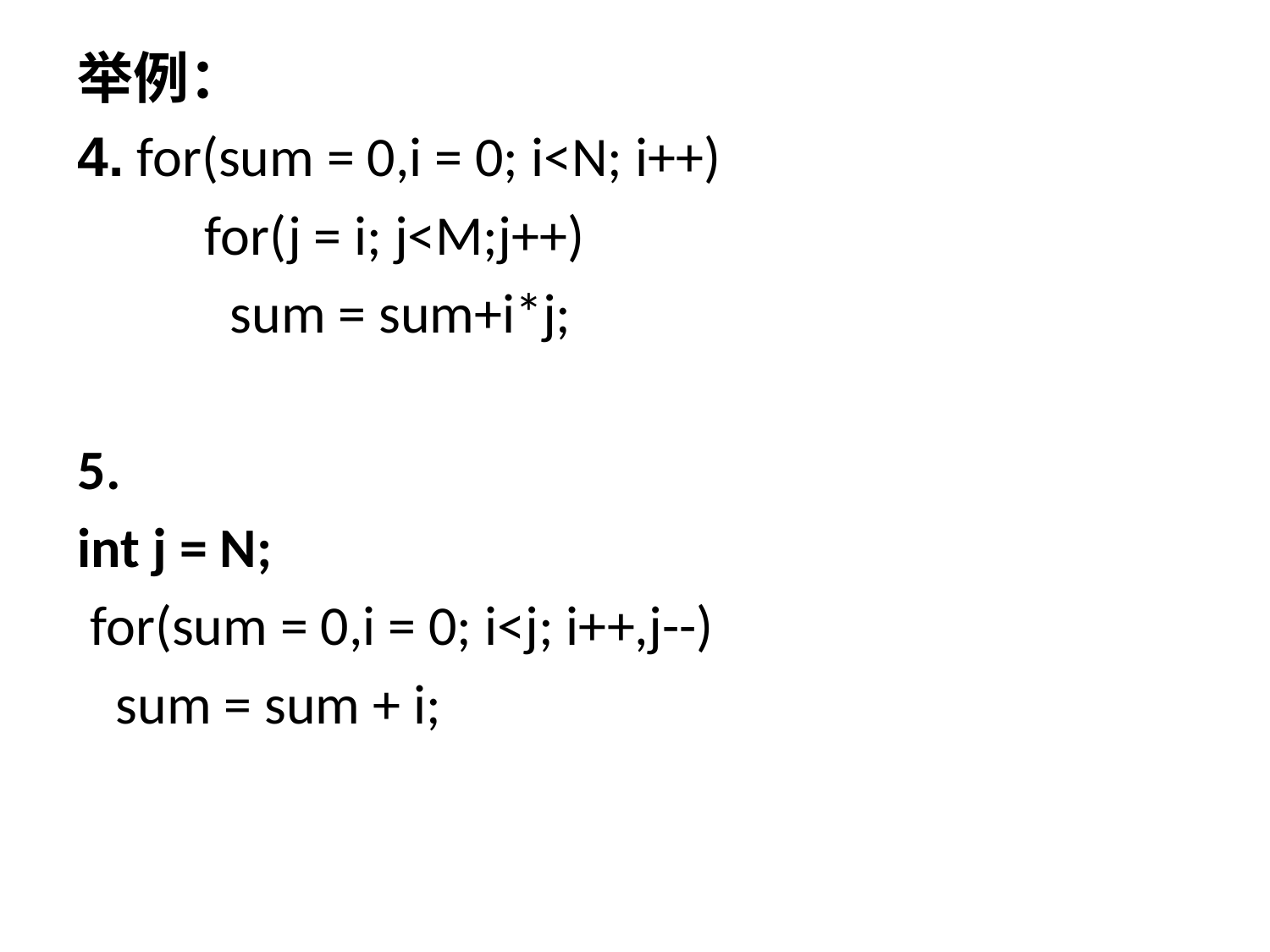

举例：
4. for(sum = 0,i = 0; i<N; i++)
          for(j = i; j<M;j++)
            sum = sum+i*j;

5.
int j = N;
 for(sum = 0,i = 0; i<j; i++,j--)
   sum = sum + i;